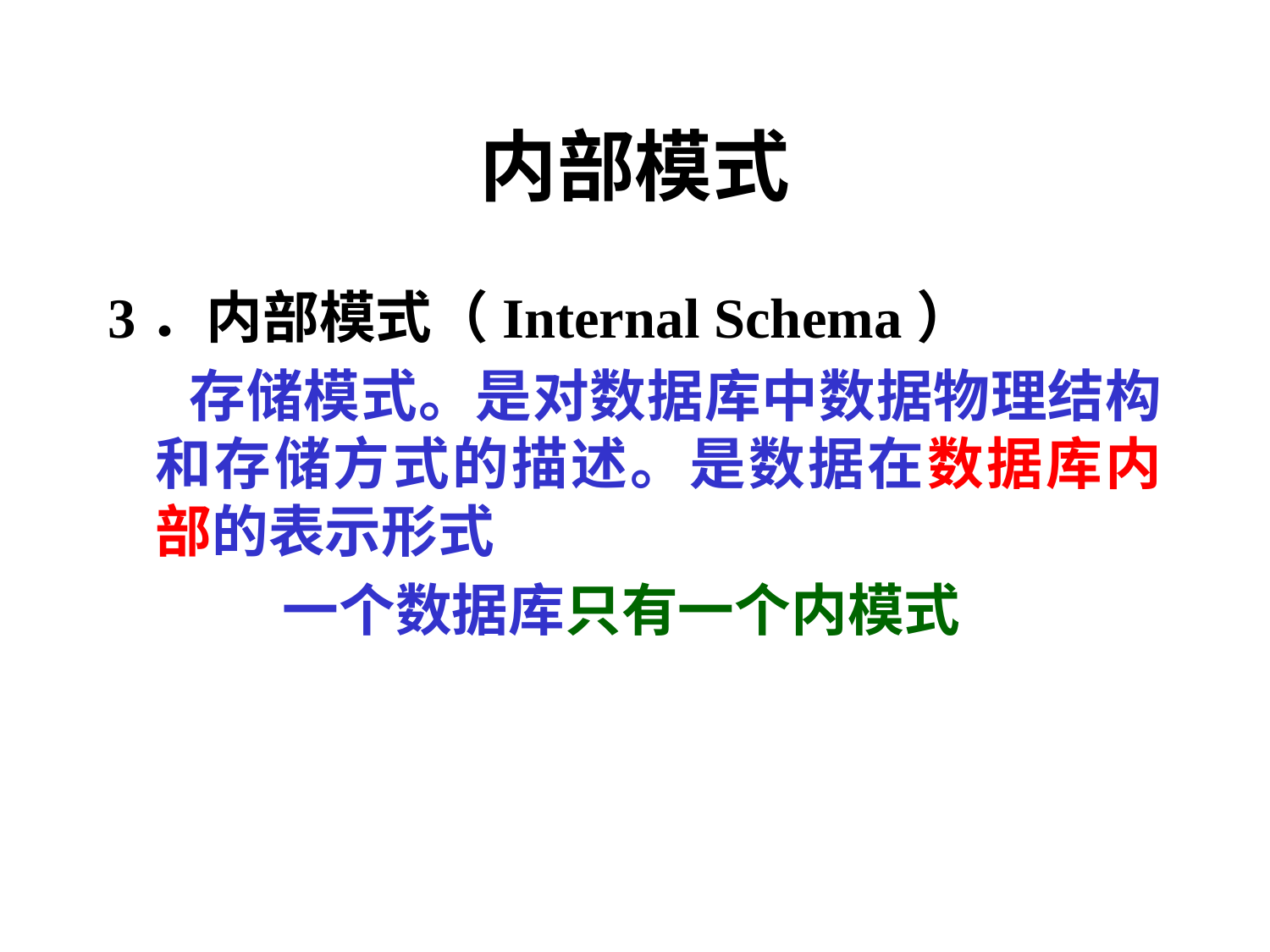

# 内部模式
3．内部模式（Internal Schema）
     存储模式。是对数据库中数据物理结构和存储方式的描述。是数据在数据库内部的表示形式
		一个数据库只有一个内模式